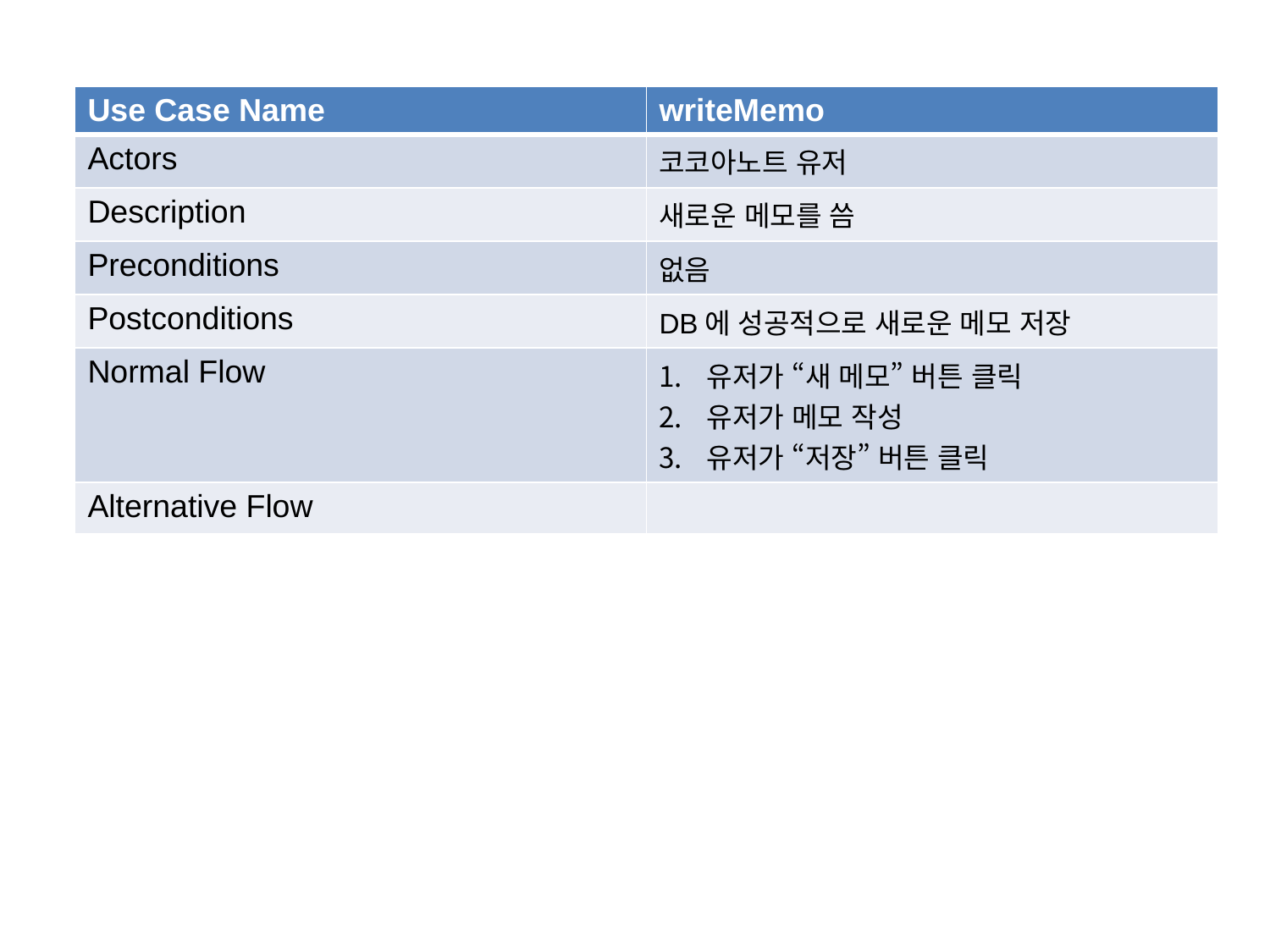

| Use Case Name | writeMemo |
| --- | --- |
| Actors | 코코아노트 유저 |
| Description | 새로운 메모를 씀 |
| Preconditions | 없음 |
| Postconditions | DB에 성공적으로 새로운 메모 저장 |
| Normal Flow | 유저가 “새 메모” 버튼 클릭 유저가 메모 작성 유저가 “저장” 버튼 클릭 |
| Alternative Flow |  |